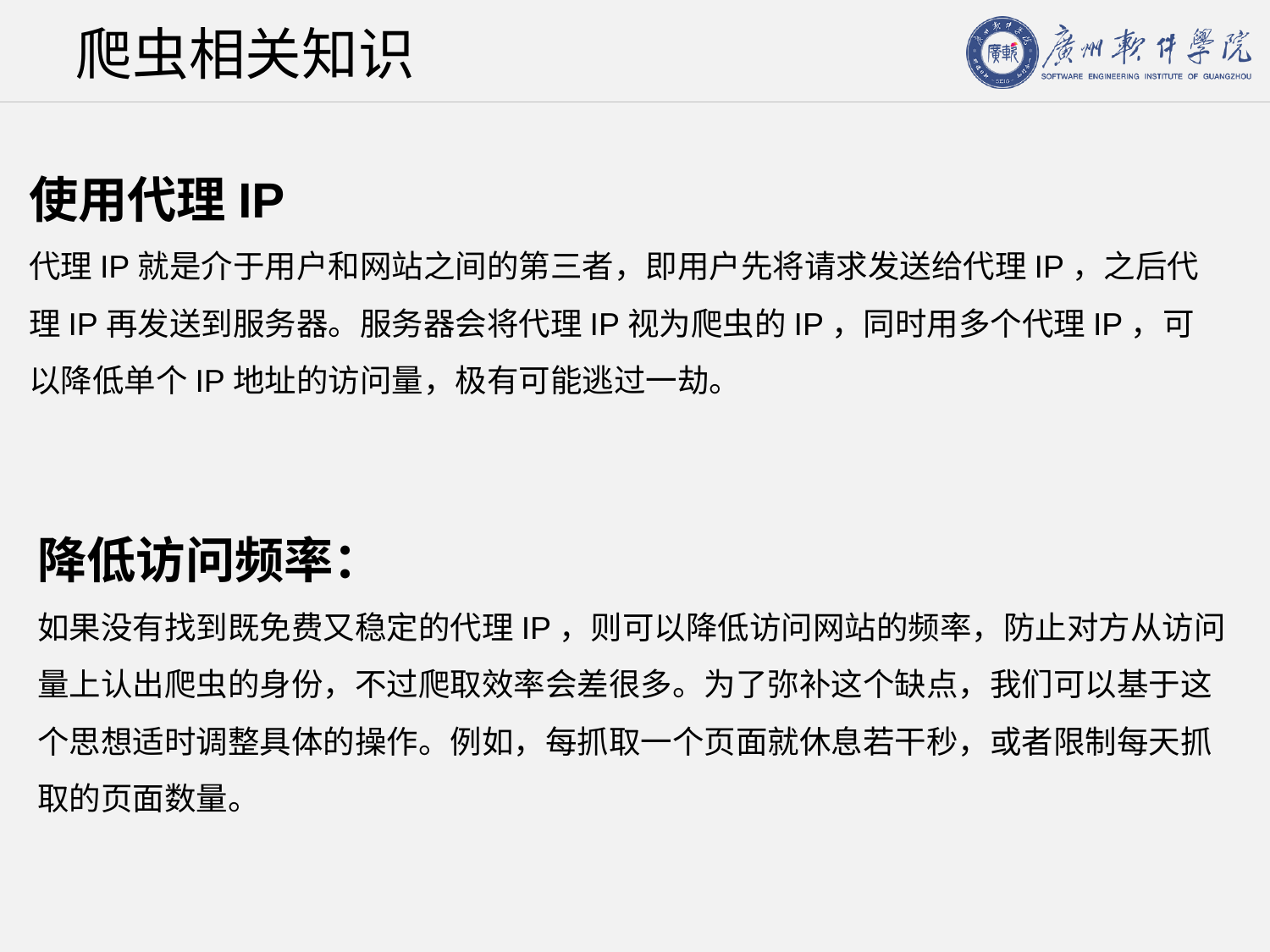

# 爬虫相关知识
使用代理IP
代理IP就是介于用户和网站之间的第三者，即用户先将请求发送给代理IP，之后代理IP再发送到服务器。服务器会将代理IP视为爬虫的IP，同时用多个代理IP，可以降低单个IP地址的访问量，极有可能逃过一劫。
降低访问频率：
如果没有找到既免费又稳定的代理IP，则可以降低访问网站的频率，防止对方从访问量上认出爬虫的身份，不过爬取效率会差很多。为了弥补这个缺点，我们可以基于这个思想适时调整具体的操作。例如，每抓取一个页面就休息若干秒，或者限制每天抓取的页面数量。